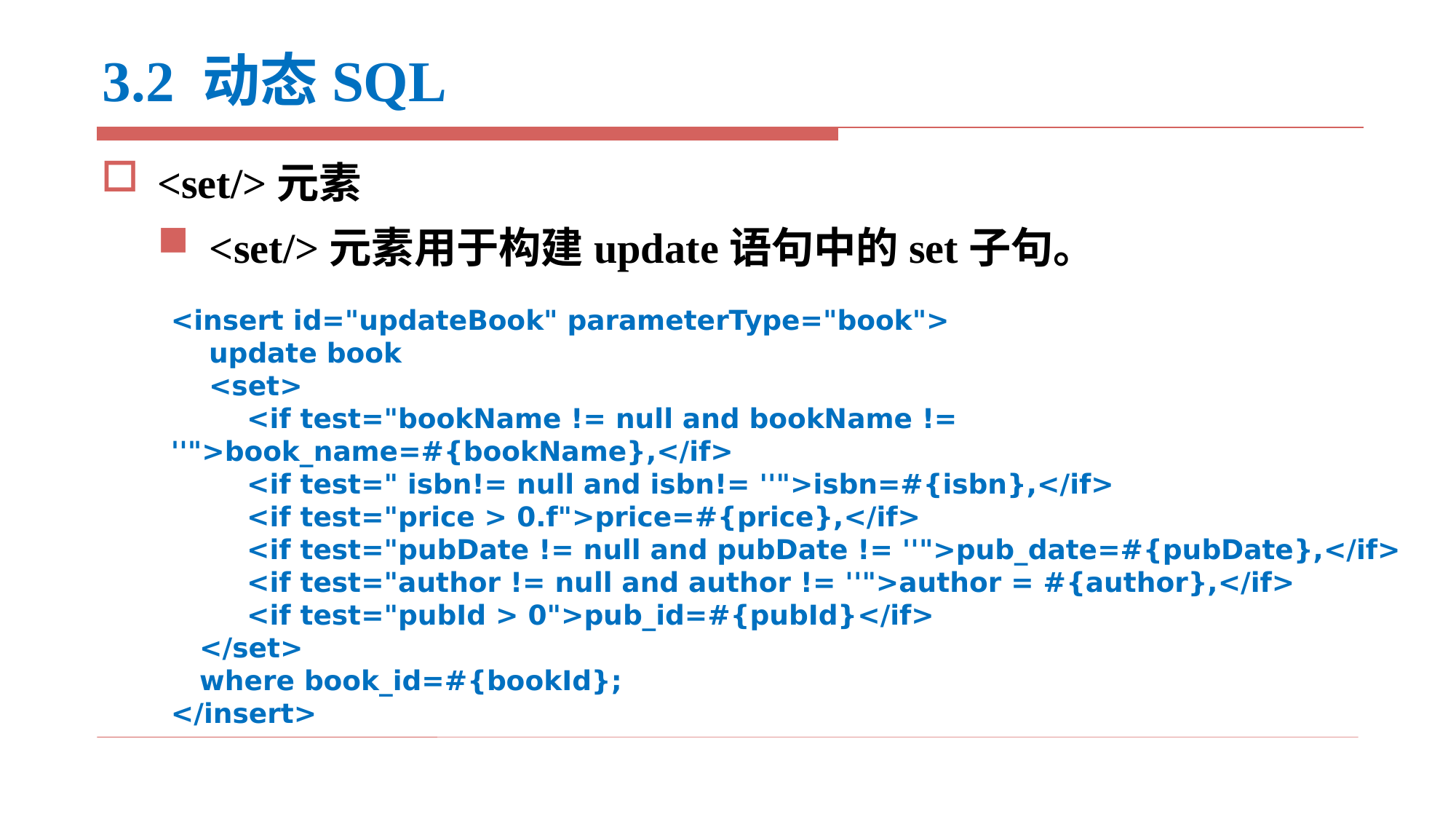

# 3.2 动态SQL
<set/>元素
<set/>元素用于构建update语句中的set子句。
<insert id="updateBook" parameterType="book">
    update book
    <set>
        <if test="bookName != null and bookName != ''">book_name=#{bookName},</if>
        <if test=" isbn!= null and isbn!= ''">isbn=#{isbn},</if>
        <if test="price > 0.f">price=#{price},</if>
        <if test="pubDate != null and pubDate != ''">pub_date=#{pubDate},</if>
        <if test="author != null and author != ''">author = #{author},</if>
        <if test="pubId > 0">pub_id=#{pubId}</if>
   </set>
   where book_id=#{bookId};
</insert>
27